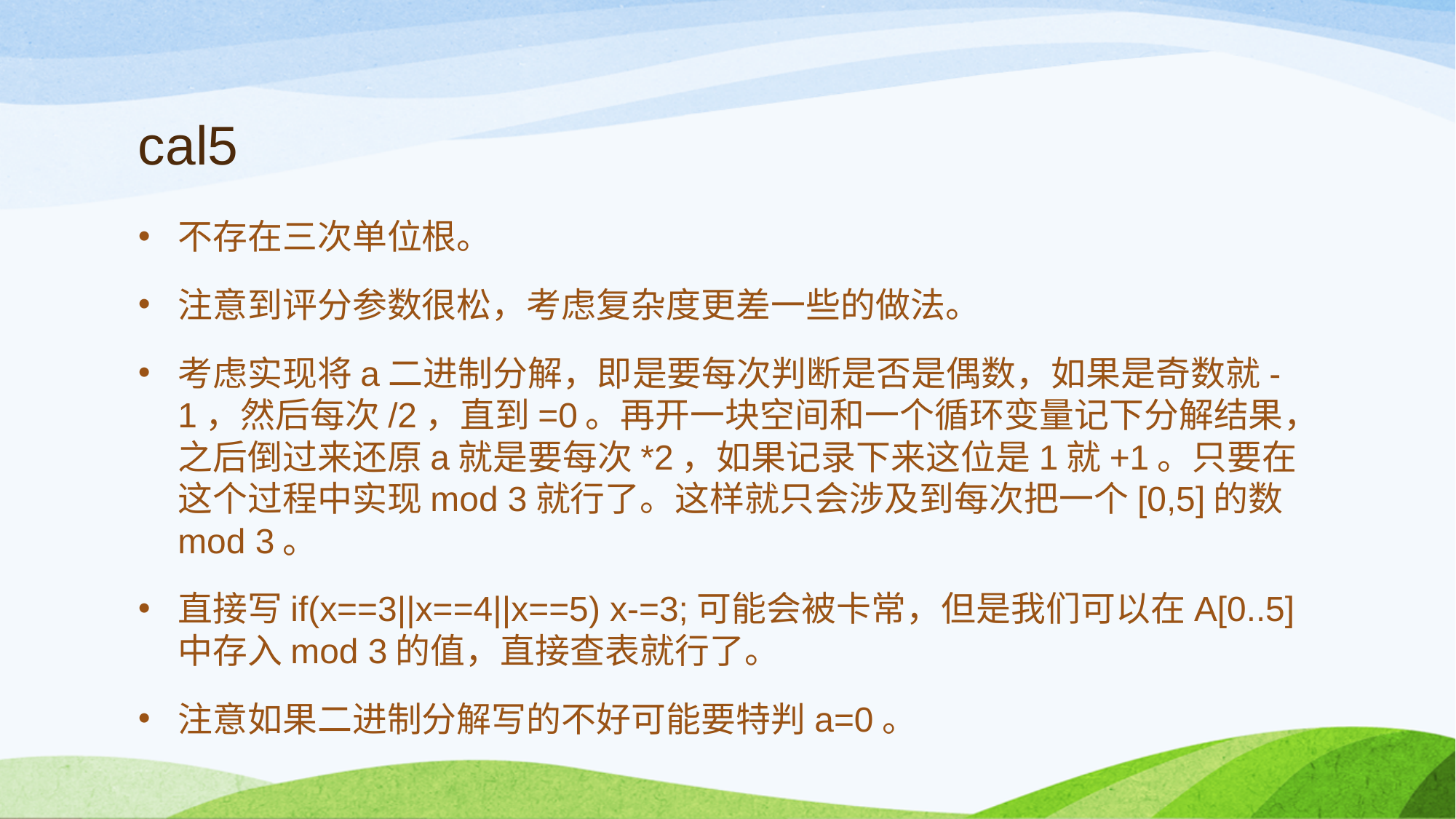

# cal5
不存在三次单位根。
注意到评分参数很松，考虑复杂度更差一些的做法。
考虑实现将a二进制分解，即是要每次判断是否是偶数，如果是奇数就-1，然后每次/2，直到=0。再开一块空间和一个循环变量记下分解结果，之后倒过来还原a就是要每次*2，如果记录下来这位是1就+1。只要在这个过程中实现mod 3就行了。这样就只会涉及到每次把一个[0,5]的数mod 3。
直接写if(x==3||x==4||x==5) x-=3;可能会被卡常，但是我们可以在A[0..5]中存入mod 3的值，直接查表就行了。
注意如果二进制分解写的不好可能要特判a=0。